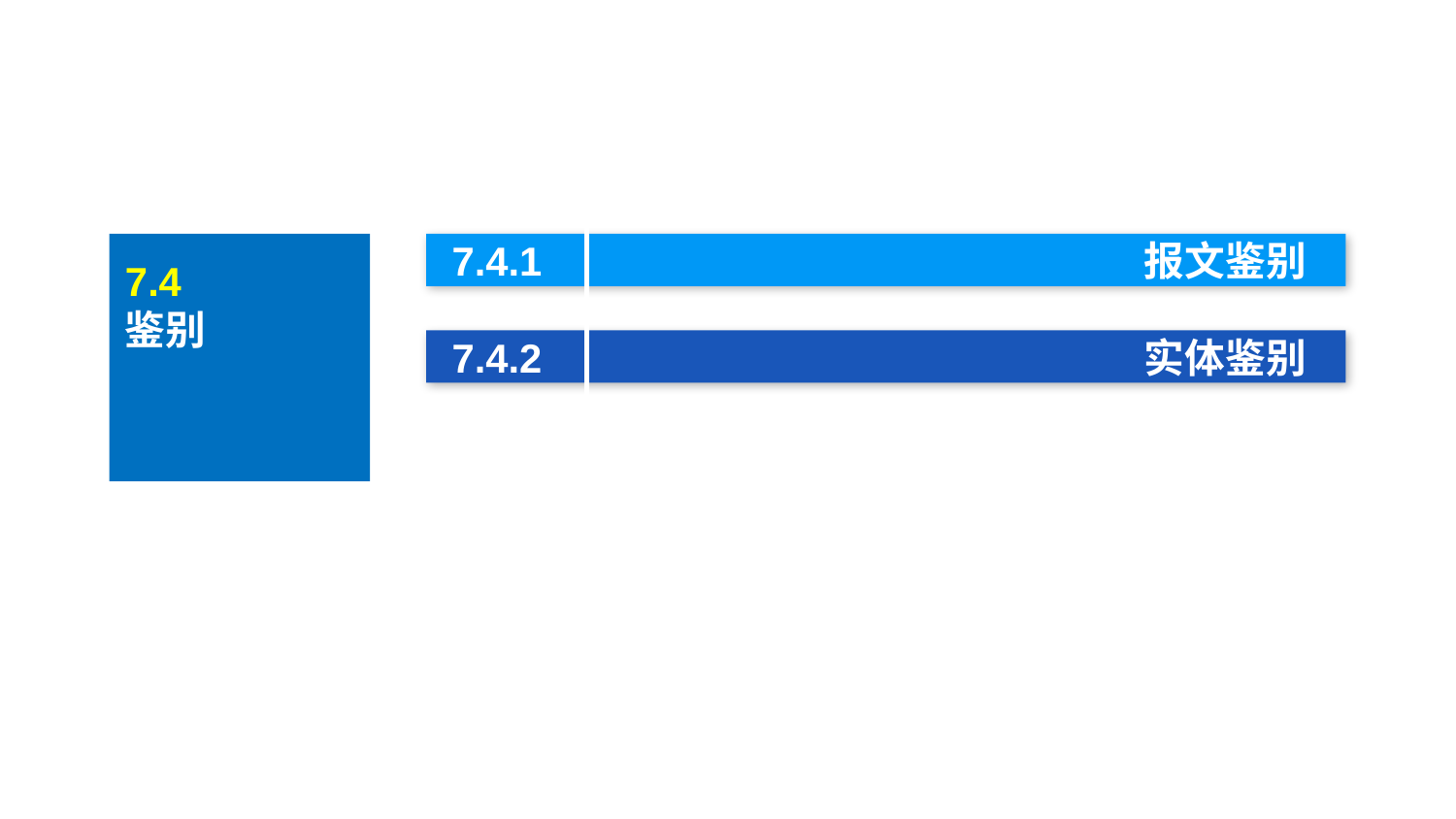

7.4.1  				         报文鉴别

7.4.2 				         实体鉴别

7.4
鉴别

29